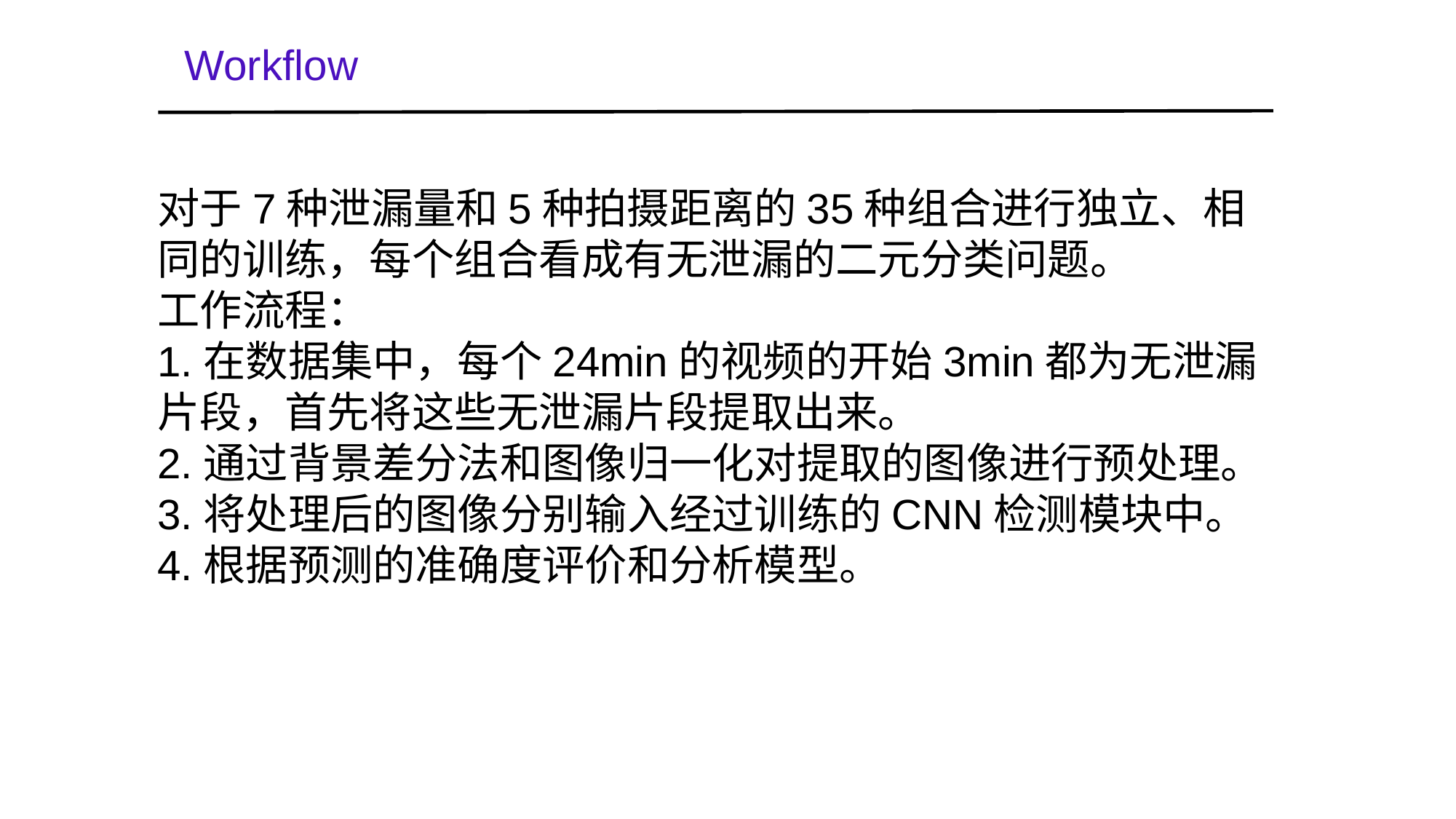

Workflow
对于7种泄漏量和5种拍摄距离的35种组合进行独立、相同的训练，每个组合看成有无泄漏的二元分类问题。
工作流程：
1.在数据集中，每个24min的视频的开始3min都为无泄漏片段，首先将这些无泄漏片段提取出来。
2.通过背景差分法和图像归一化对提取的图像进行预处理。
3.将处理后的图像分别输入经过训练的CNN检测模块中。
4.根据预测的准确度评价和分析模型。